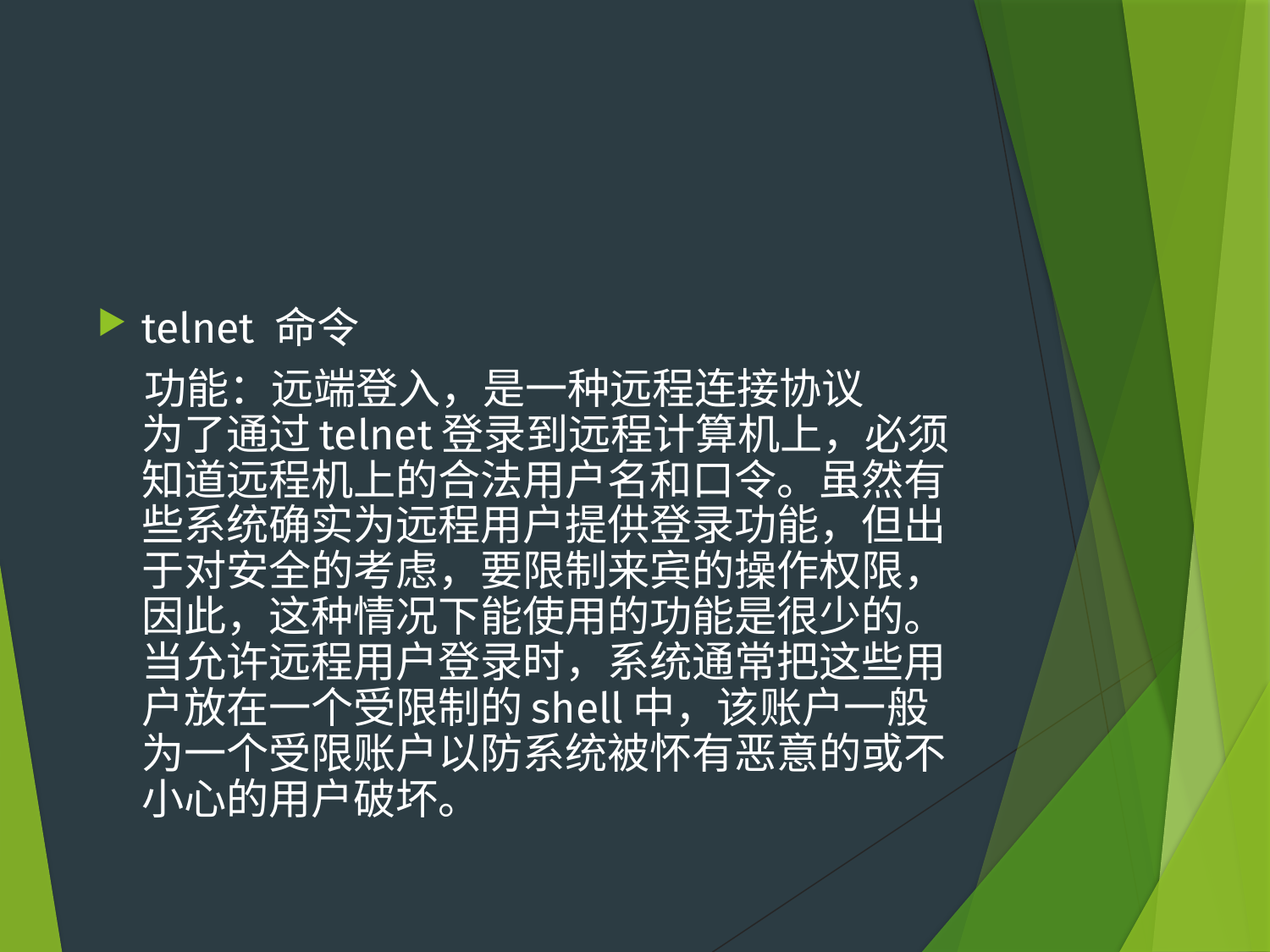

#
telnet 命令
    功能：远端登入，是一种远程连接协议
为了通过telnet登录到远程计算机上，必须知道远程机上的合法用户名和口令。虽然有些系统确实为远程用户提供登录功能，但出于对安全的考虑，要限制来宾的操作权限，因此，这种情况下能使用的功能是很少的。当允许远程用户登录时，系统通常把这些用户放在一个受限制的shell中，该账户一般为一个受限账户以防系统被怀有恶意的或不小心的用户破坏。